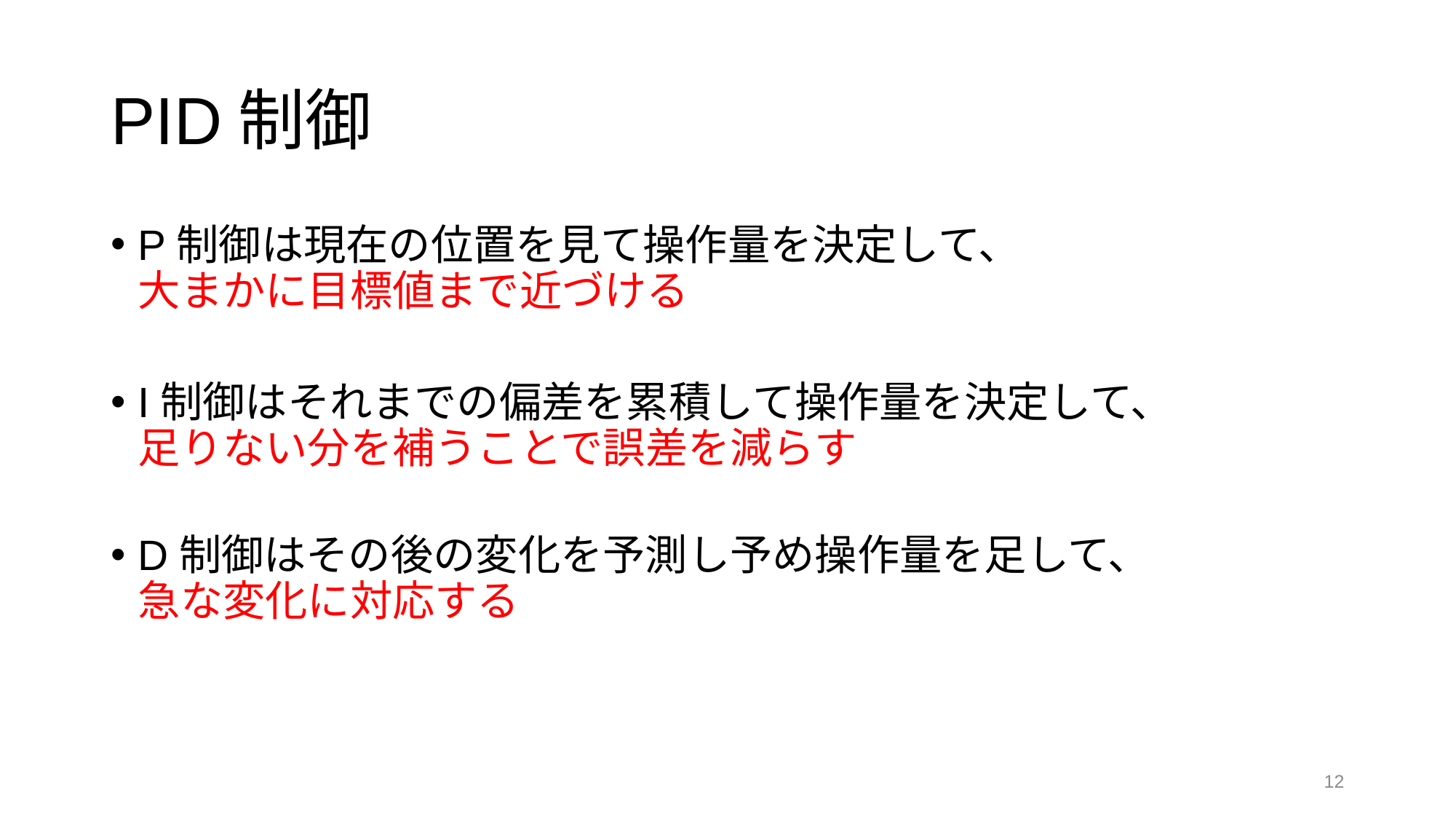

# PID制御
P制御は現在の位置を見て操作量を決定して、
大まかに目標値まで近づける
I制御はそれまでの偏差を累積して操作量を決定して、
足りない分を補うことで誤差を減らす
D制御はその後の変化を予測し予め操作量を足して、
急な変化に対応する
12